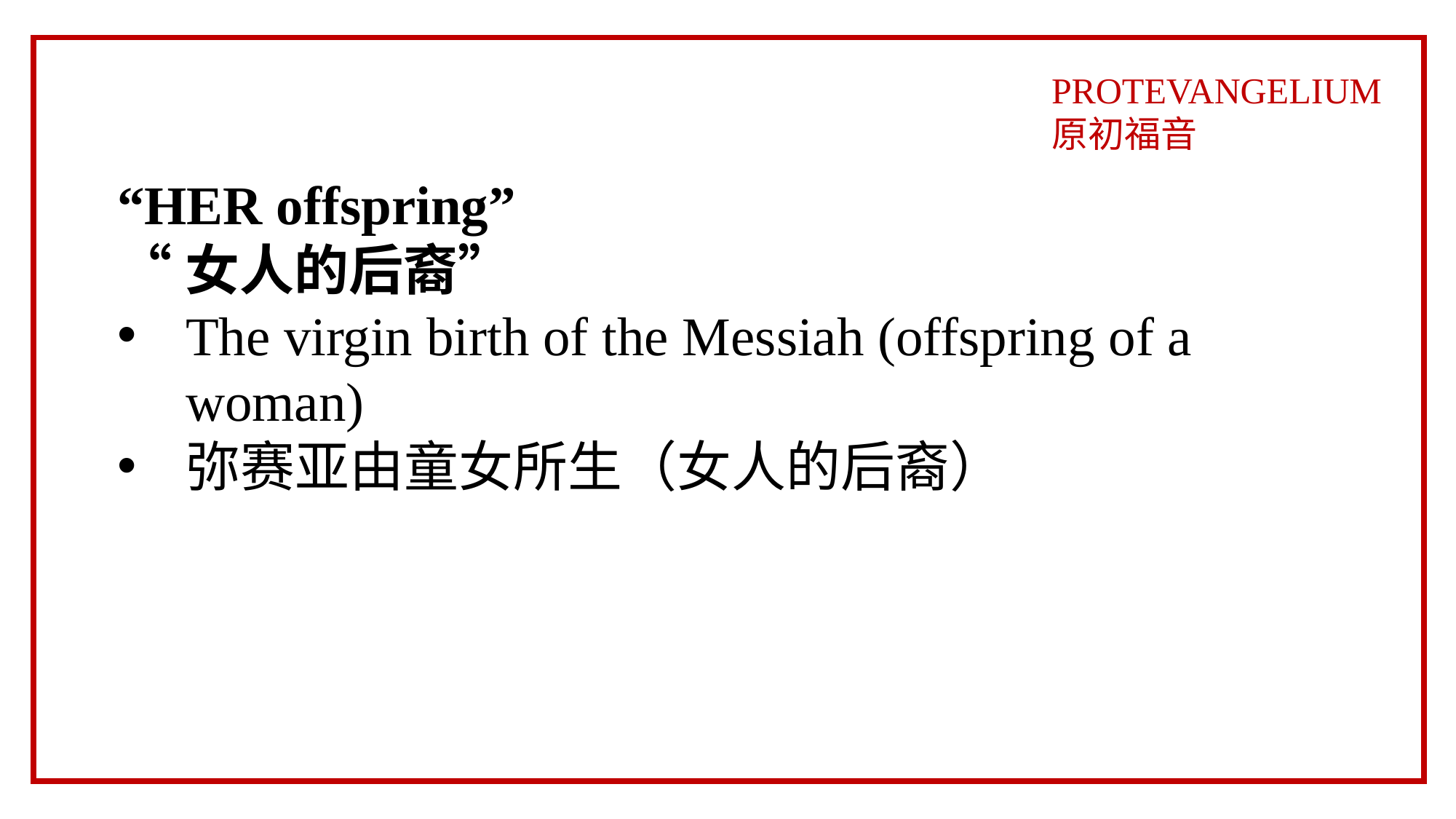

PROTEVANGELIUM
原初福音
“HER offspring”
“女人的后裔”
The virgin birth of the Messiah (offspring of a woman)
弥赛亚由童女所生（女人的后裔）